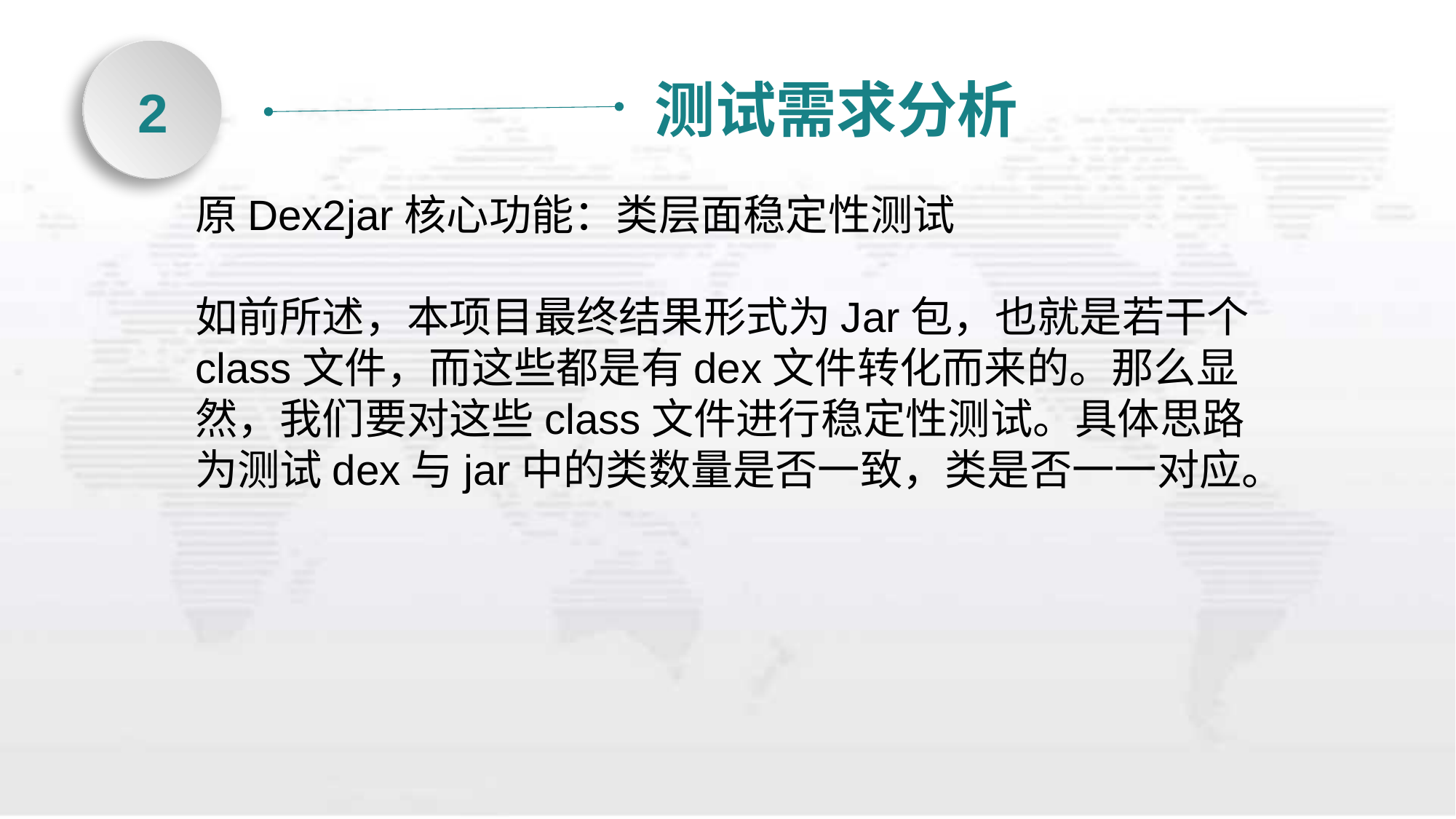

测试需求分析
2
原Dex2jar核心功能：类层面稳定性测试

如前所述，本项目最终结果形式为Jar包，也就是若干个class文件，而这些都是有dex文件转化而来的。那么显然，我们要对这些class文件进行稳定性测试。具体思路为测试dex与jar中的类数量是否一致，类是否一一对应。